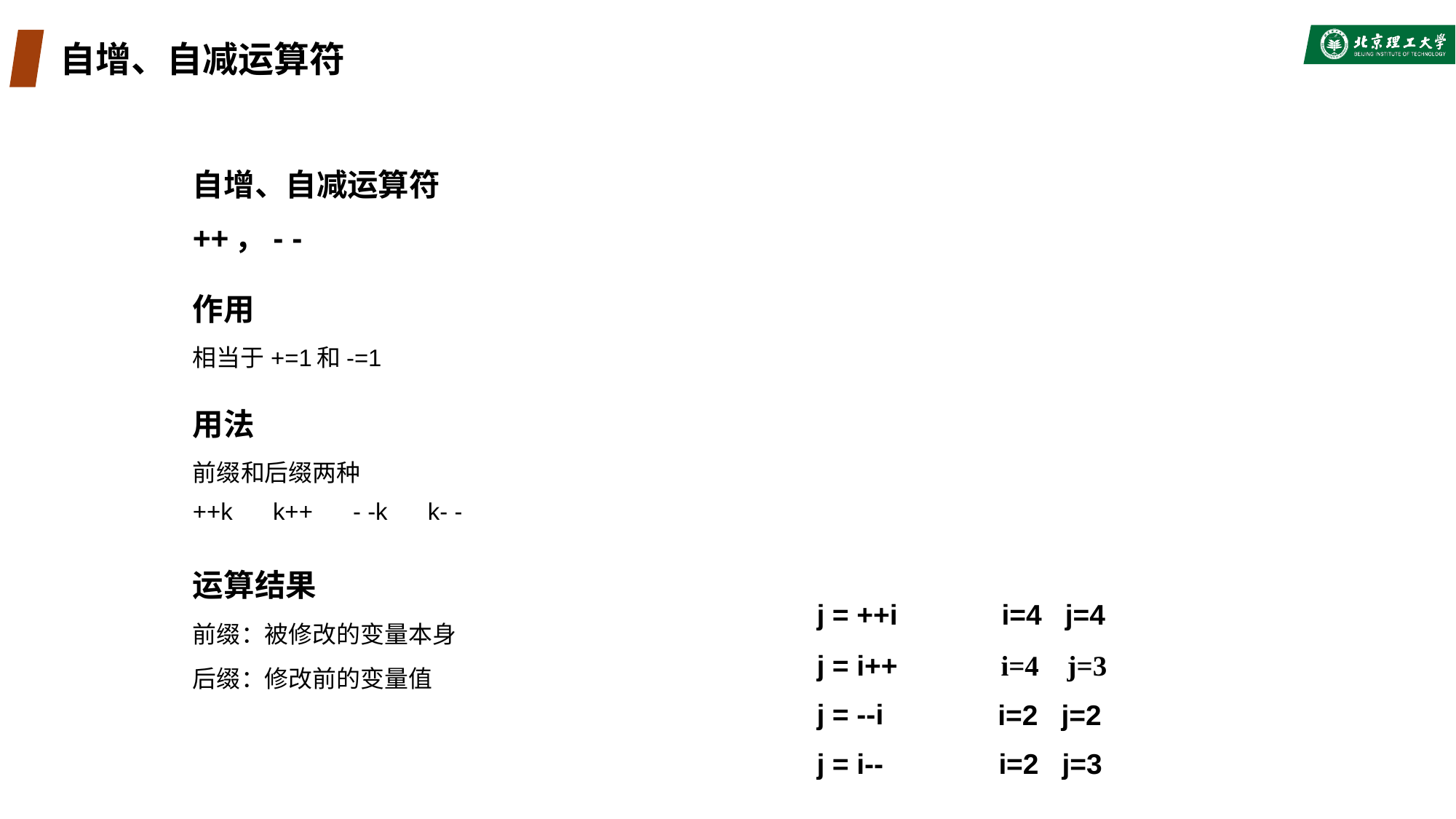

# 自增、自减运算符
自增、自减运算符
++，- -
作用
相当于+=1和-=1
用法
前缀和后缀两种
++k      k++      - -k      k- -
运算结果
前缀：被修改的变量本身
后缀：修改前的变量值
如：i=3
j = ++i
i=4   j=4
j = i++
i=4    j=3
j = --i
i=2   j=2
j = i--
i=2   j=3